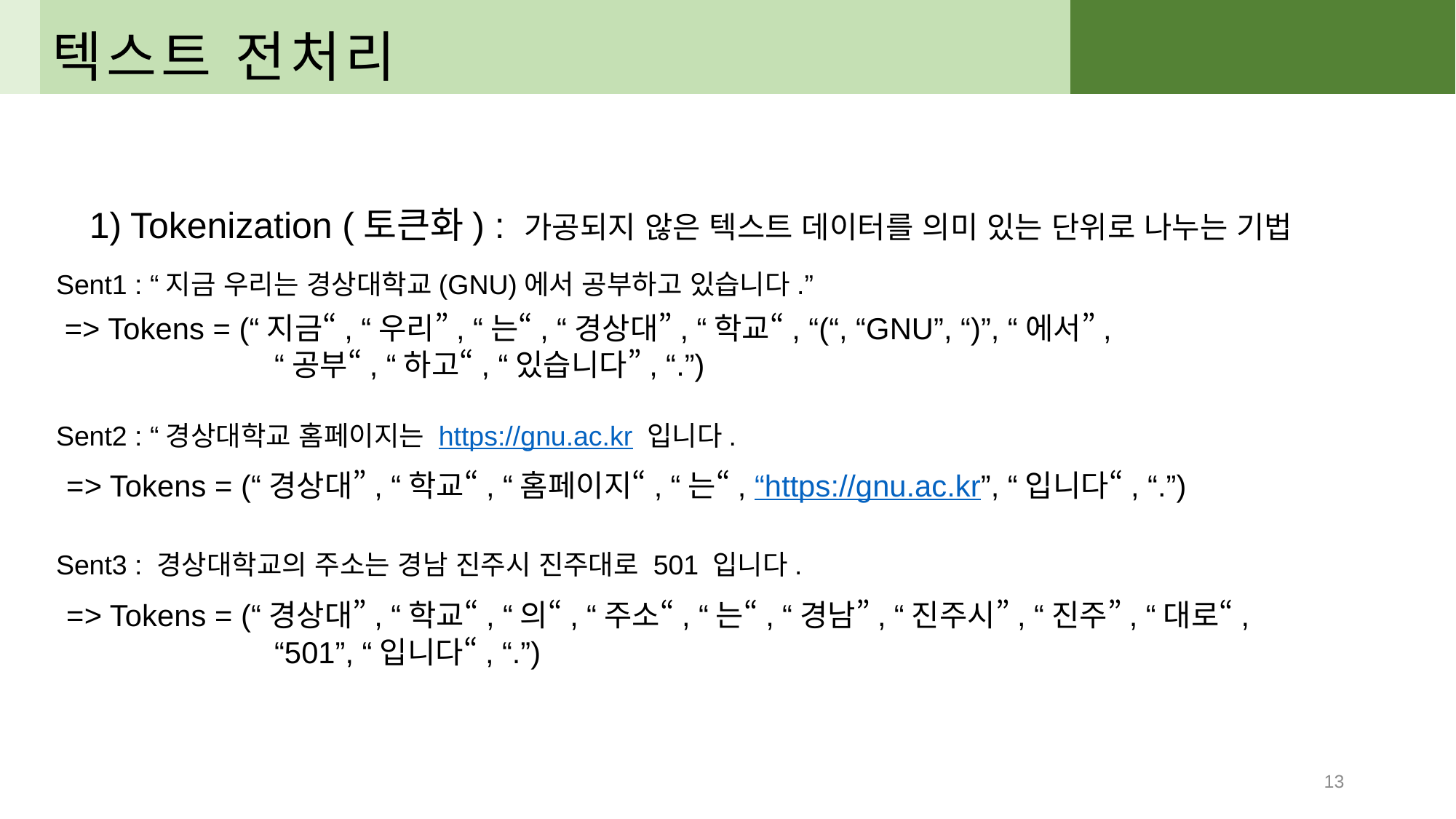

텍스트 전처리

Tokenization (토큰화) : 가공되지 않은 텍스트 데이터를 의미 있는 단위로 나누는 기법
Sent1 : “지금 우리는 경상대학교(GNU)에서 공부하고 있습니다.”

 => Tokens = (“지금“, “우리”, “는“, “경상대”, “학교“, “(“, “GNU”, “)”, “에서”,
		“공부“, “하고“, “있습니다”, “.”)

Sent2 : “경상대학교 홈페이지는 https://gnu.ac.kr 입니다.

 => Tokens = (“경상대”, “학교“, “홈페이지“, “는“, “https://gnu.ac.kr”, “입니다“, “.”)

Sent3 : 경상대학교의 주소는 경남 진주시 진주대로 501 입니다.

 => Tokens = (“경상대”, “학교“, “의“, “주소“, “는“, “경남”, “진주시”, “진주”, “대로“,
		“501”, “입니다“, “.”)
13